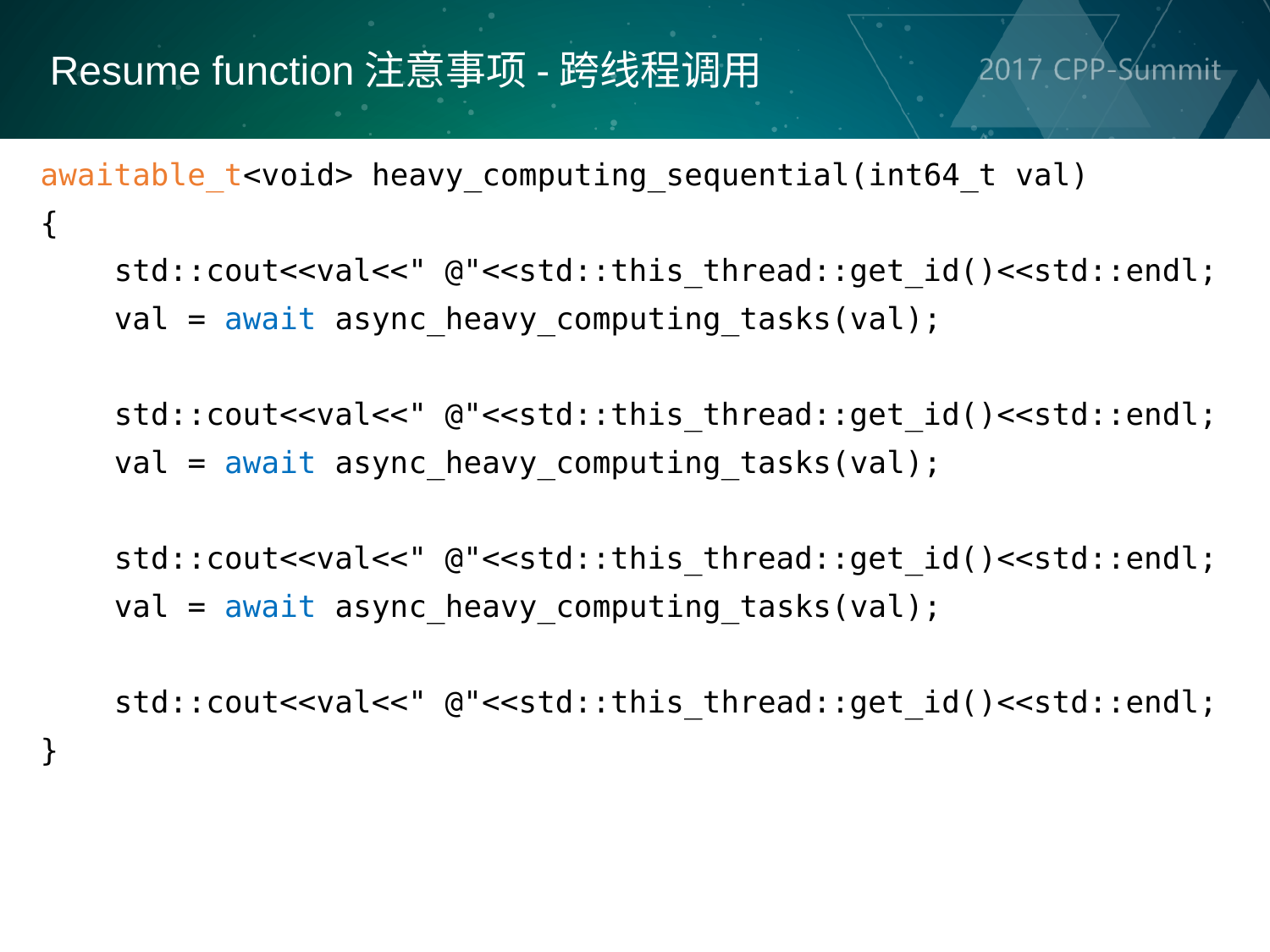

Resume function注意事项-跨线程调用
awaitable_t<void> heavy_computing_sequential(int64_t val)
{
    std::cout<<val<<" @"<<std::this_thread::get_id()<<std::endl;
    val = await async_heavy_computing_tasks(val);

    std::cout<<val<<" @"<<std::this_thread::get_id()<<std::endl;
    val = await async_heavy_computing_tasks(val);

    std::cout<<val<<" @"<<std::this_thread::get_id()<<std::endl;
    val = await async_heavy_computing_tasks(val);

    std::cout<<val<<" @"<<std::this_thread::get_id()<<std::endl;
}